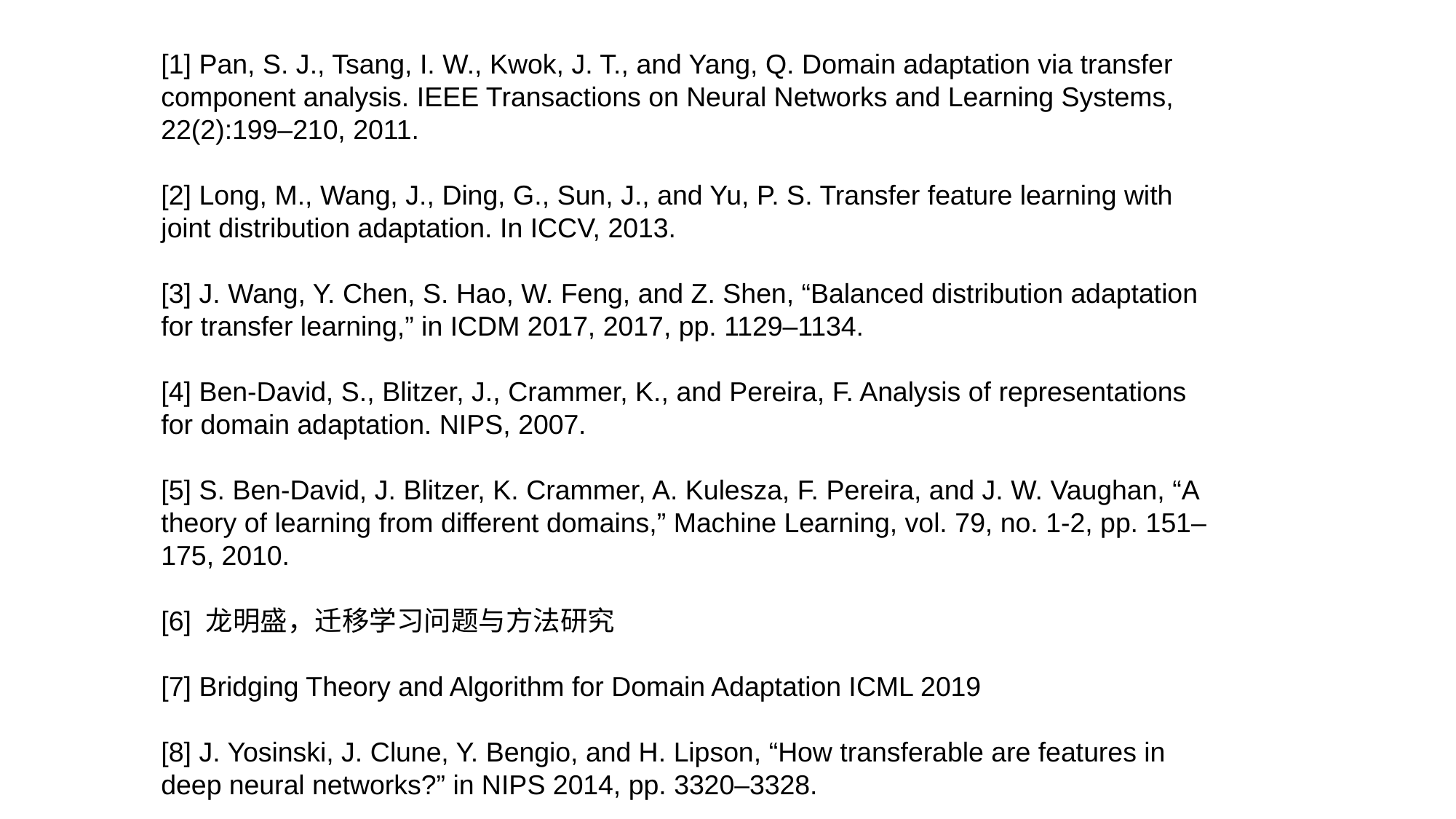

[1] Pan, S. J., Tsang, I. W., Kwok, J. T., and Yang, Q. Domain adaptation via transfer component analysis. IEEE Transactions on Neural Networks and Learning Systems, 22(2):199–210, 2011.

[2] Long, M., Wang, J., Ding, G., Sun, J., and Yu, P. S. Transfer feature learning with joint distribution adaptation. In ICCV, 2013.

[3] J. Wang, Y. Chen, S. Hao, W. Feng, and Z. Shen, “Balanced distribution adaptation for transfer learning,” in ICDM 2017, 2017, pp. 1129–1134.

[4] Ben-David, S., Blitzer, J., Crammer, K., and Pereira, F. Analysis of representations for domain adaptation. NIPS, 2007.

[5] S. Ben-David, J. Blitzer, K. Crammer, A. Kulesza, F. Pereira, and J. W. Vaughan, “A theory of learning from different domains,” Machine Learning, vol. 79, no. 1-2, pp. 151–175, 2010.

[6] 龙明盛，迁移学习问题与方法研究

[7] Bridging Theory and Algorithm for Domain Adaptation ICML 2019

[8] J. Yosinski, J. Clune, Y. Bengio, and H. Lipson, “How transferable are features in deep neural networks?” in NIPS 2014, pp. 3320–3328.